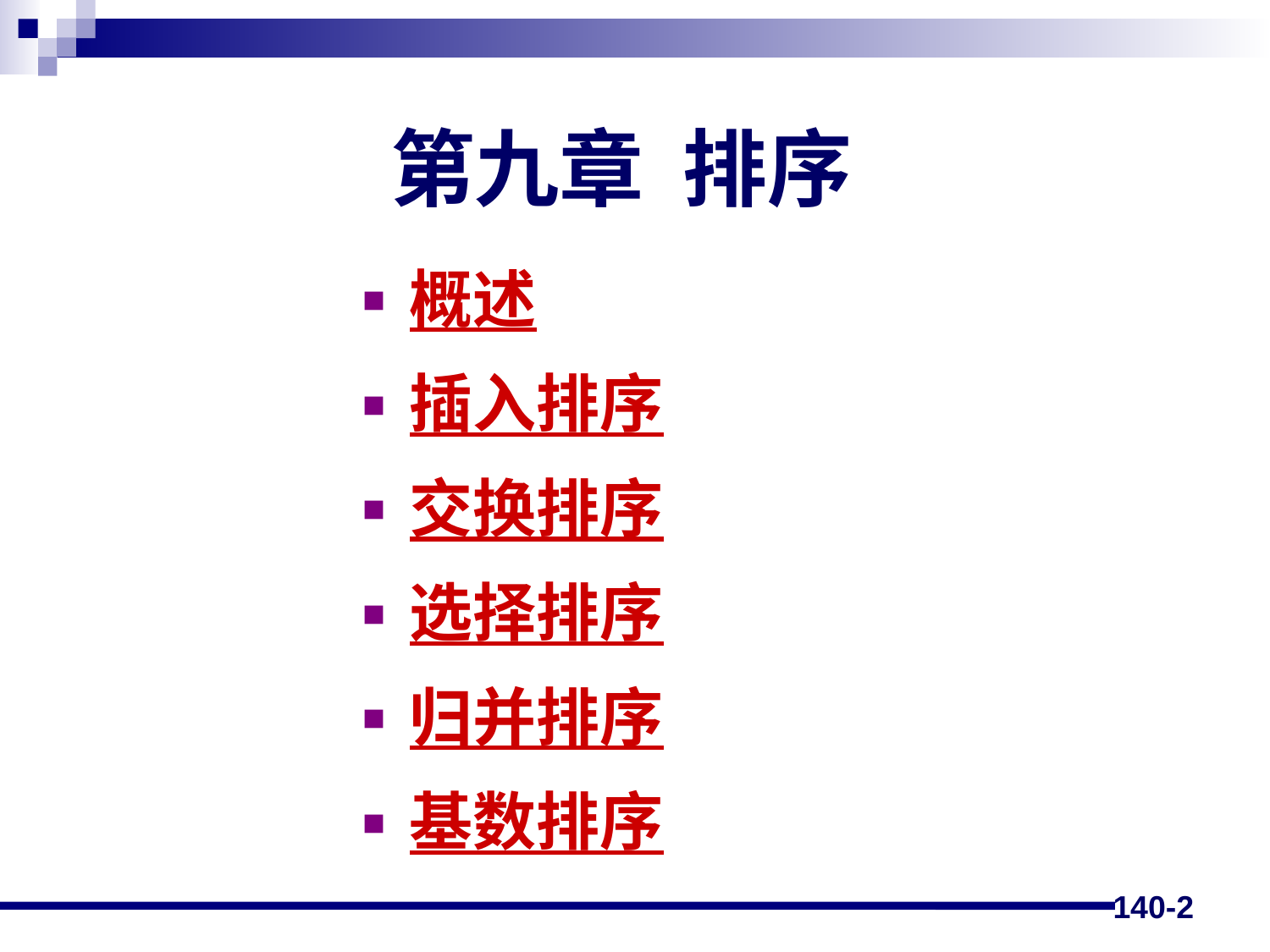

# 第九章  排序
概述
插入排序
交换排序
选择排序
归并排序
基数排序
140-2